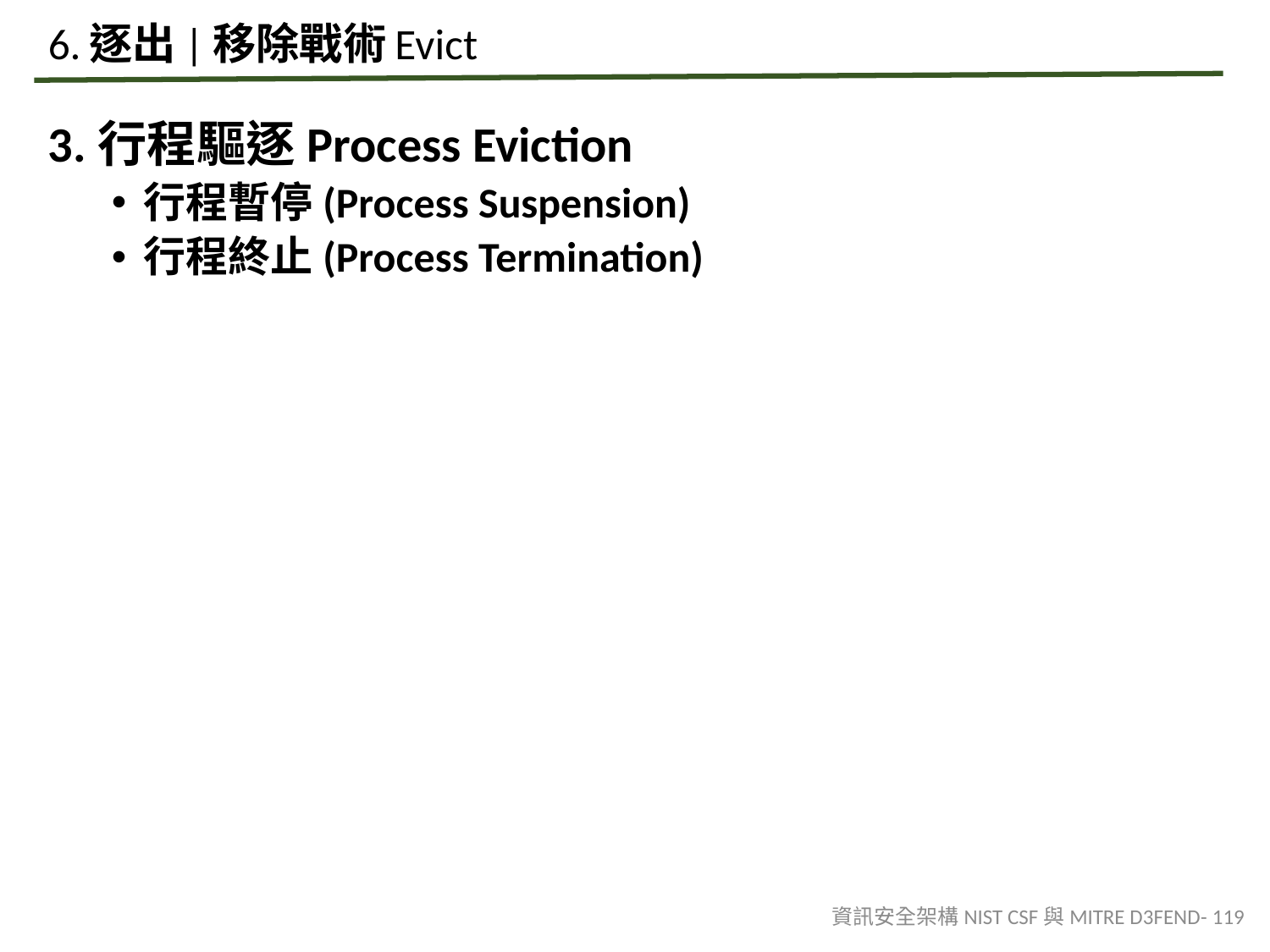

# 6.逐出|移除戰術Evict
3.行程驅逐Process Eviction
行程暫停(Process Suspension)
行程終止(Process Termination)
資訊安全架構NIST CSF與MITRE D3FEND- 119